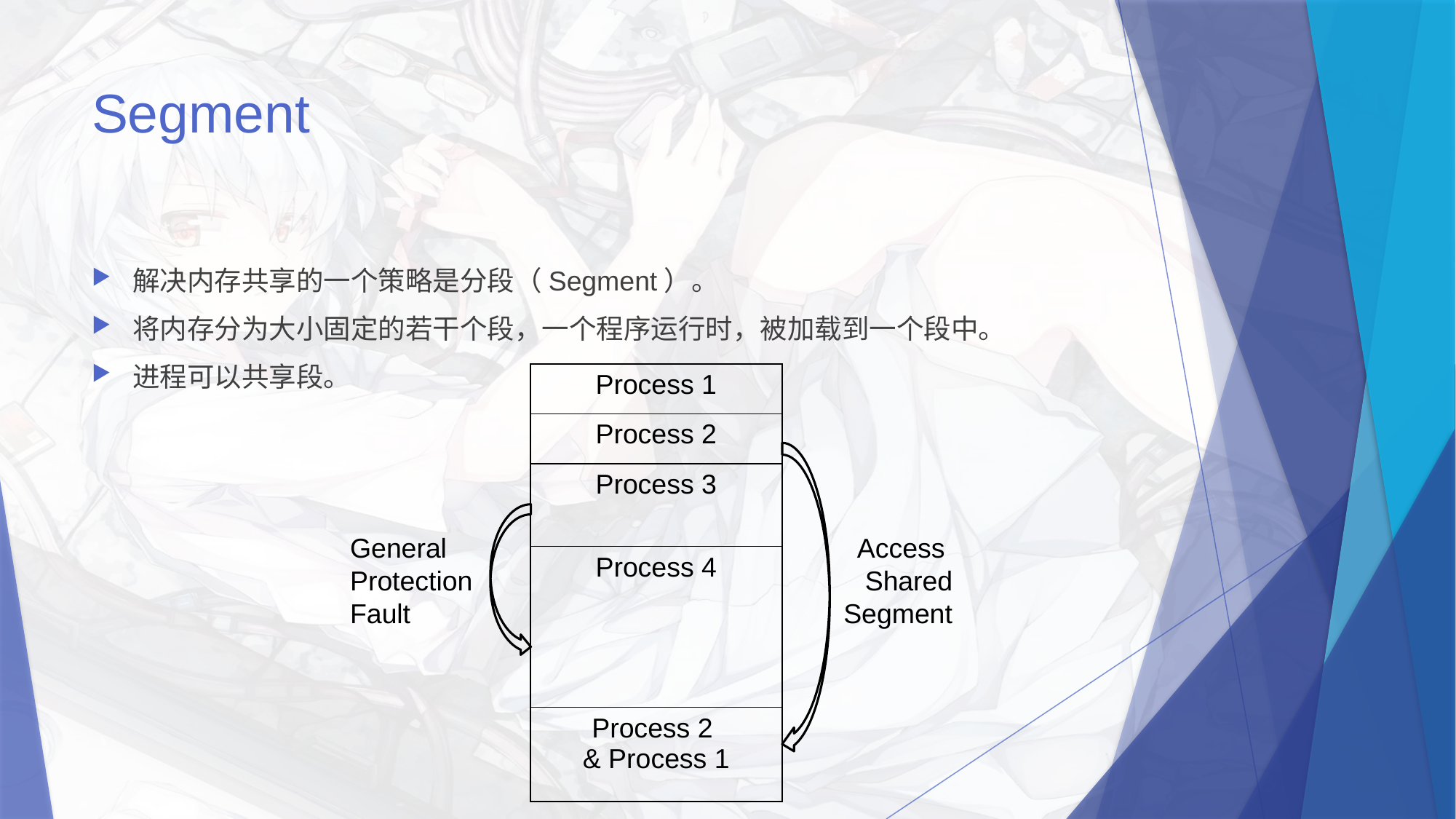

# Segment
解决内存共享的一个策略是分段（Segment）。
将内存分为大小固定的若干个段，一个程序运行时，被加载到一个段中。
进程可以共享段。

| Process 1 |
| --- |
| Process 2 |
| Process 3 |
| Process 4 |
| Process 2 & Process 1 |

Access
Shared
Segment
General
Protection
Fault